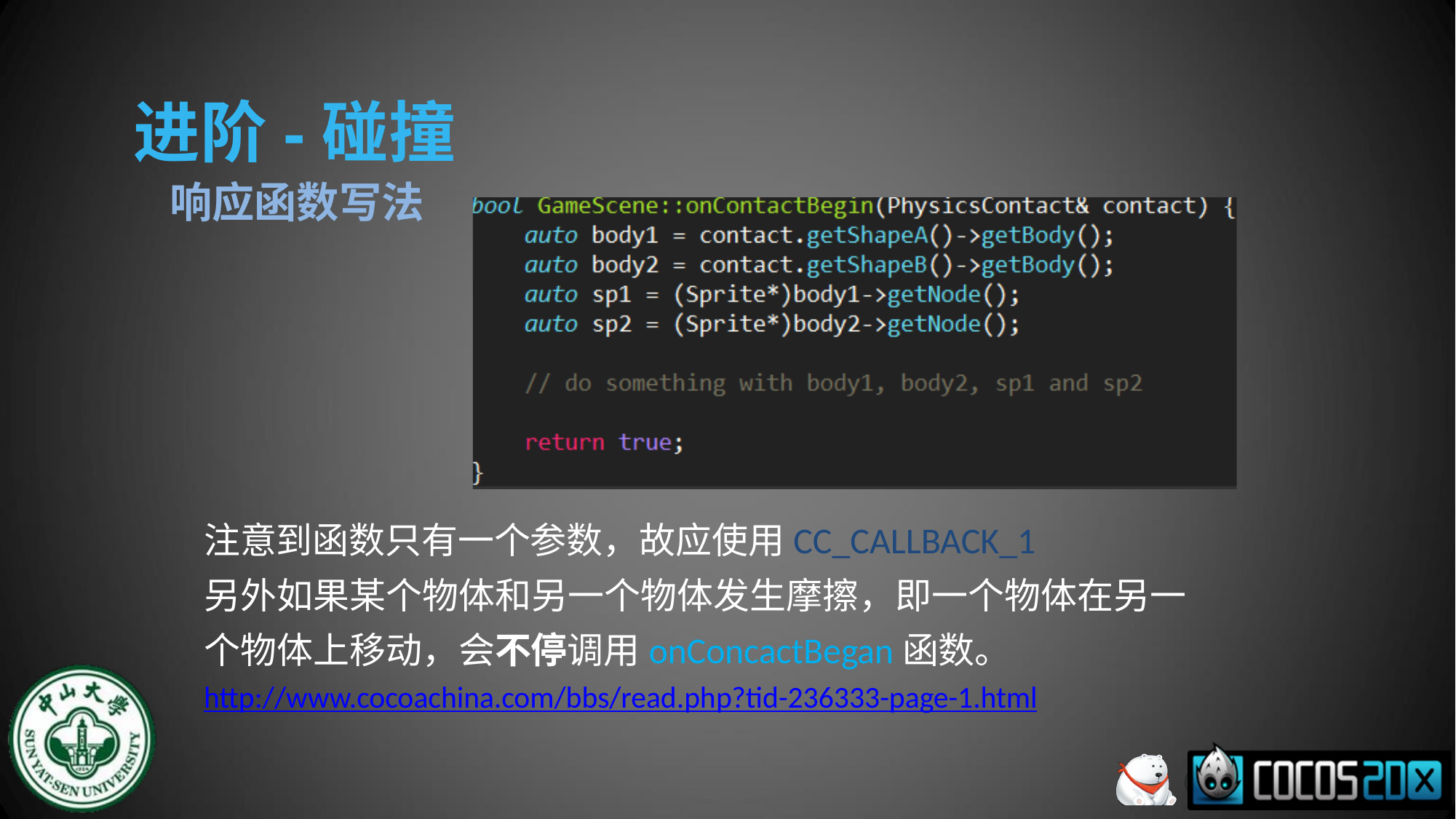

# 进阶-碰撞
响应函数写法

注意到函数只有一个参数，故应使用CC_CALLBACK_1
另外如果某个物体和另一个物体发生摩擦，即一个物体在另一个物体上移动，会不停调用onConcactBegan函数。
http://www.cocoachina.com/bbs/read.php?tid-236333-page-1.html